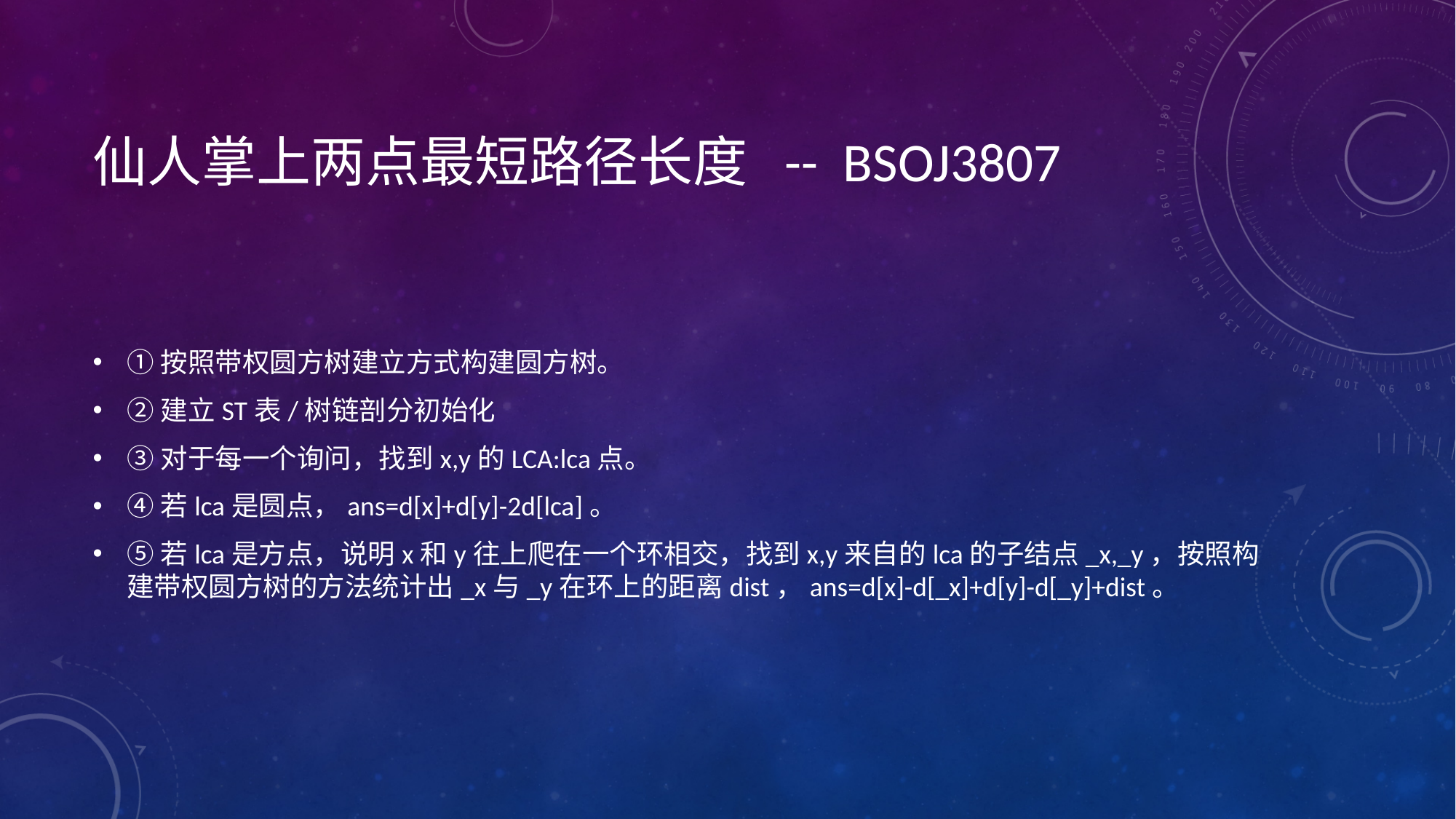

# 仙人掌上两点最短路径长度  --  bsoj3807
①按照带权圆方树建立方式构建圆方树。
②建立ST表/树链剖分初始化
③对于每一个询问，找到x,y的LCA:lca点。
④若lca是圆点，ans=d[x]+d[y]-2d[lca]。
⑤若lca是方点，说明x和y往上爬在一个环相交，找到x,y来自的lca的子结点_x,_y，按照构建带权圆方树的方法统计出_x与_y在环上的距离dist，ans=d[x]-d[_x]+d[y]-d[_y]+dist。